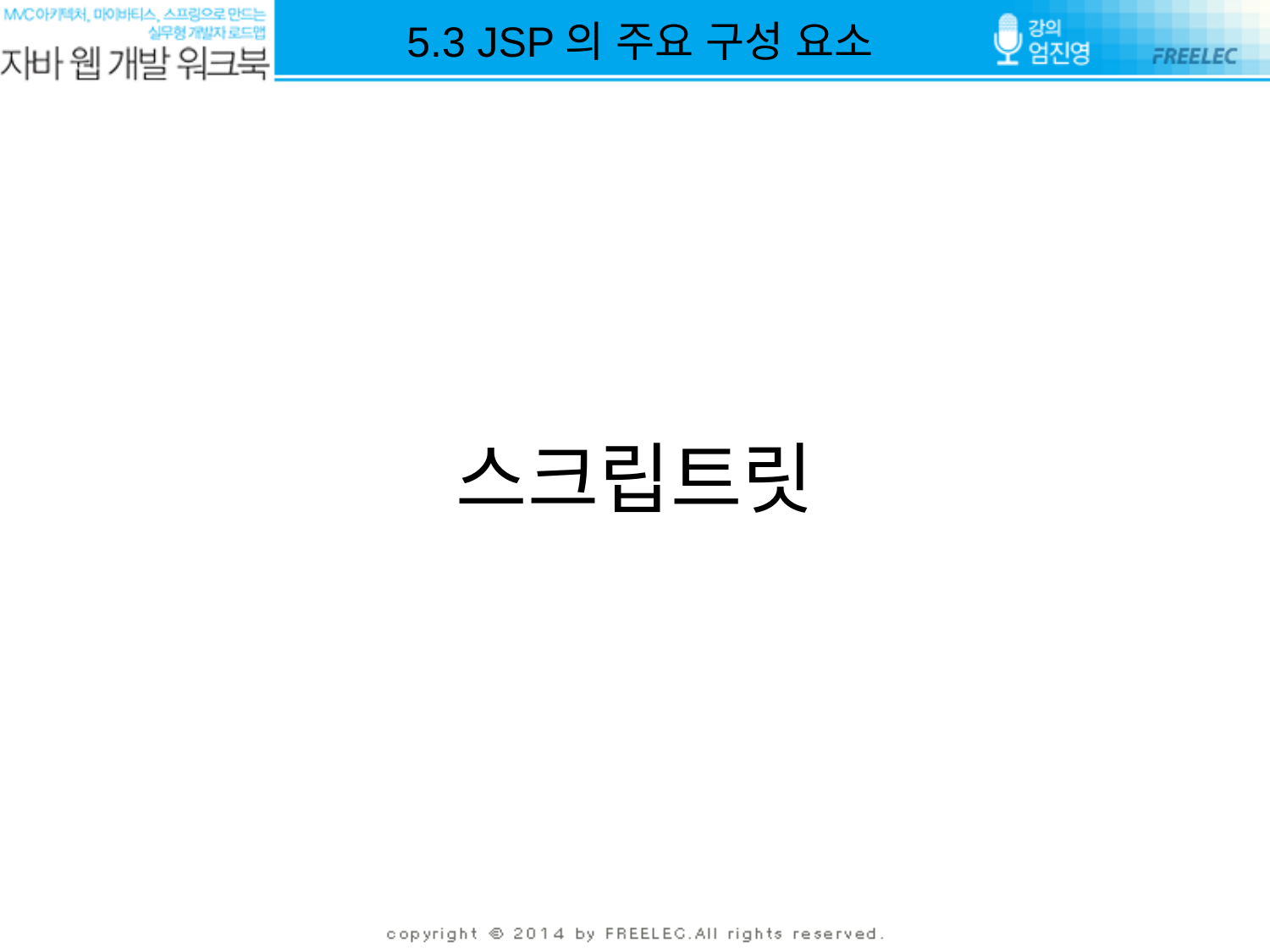

5.3 JSP의 주요 구성 요소
# 스크립트릿